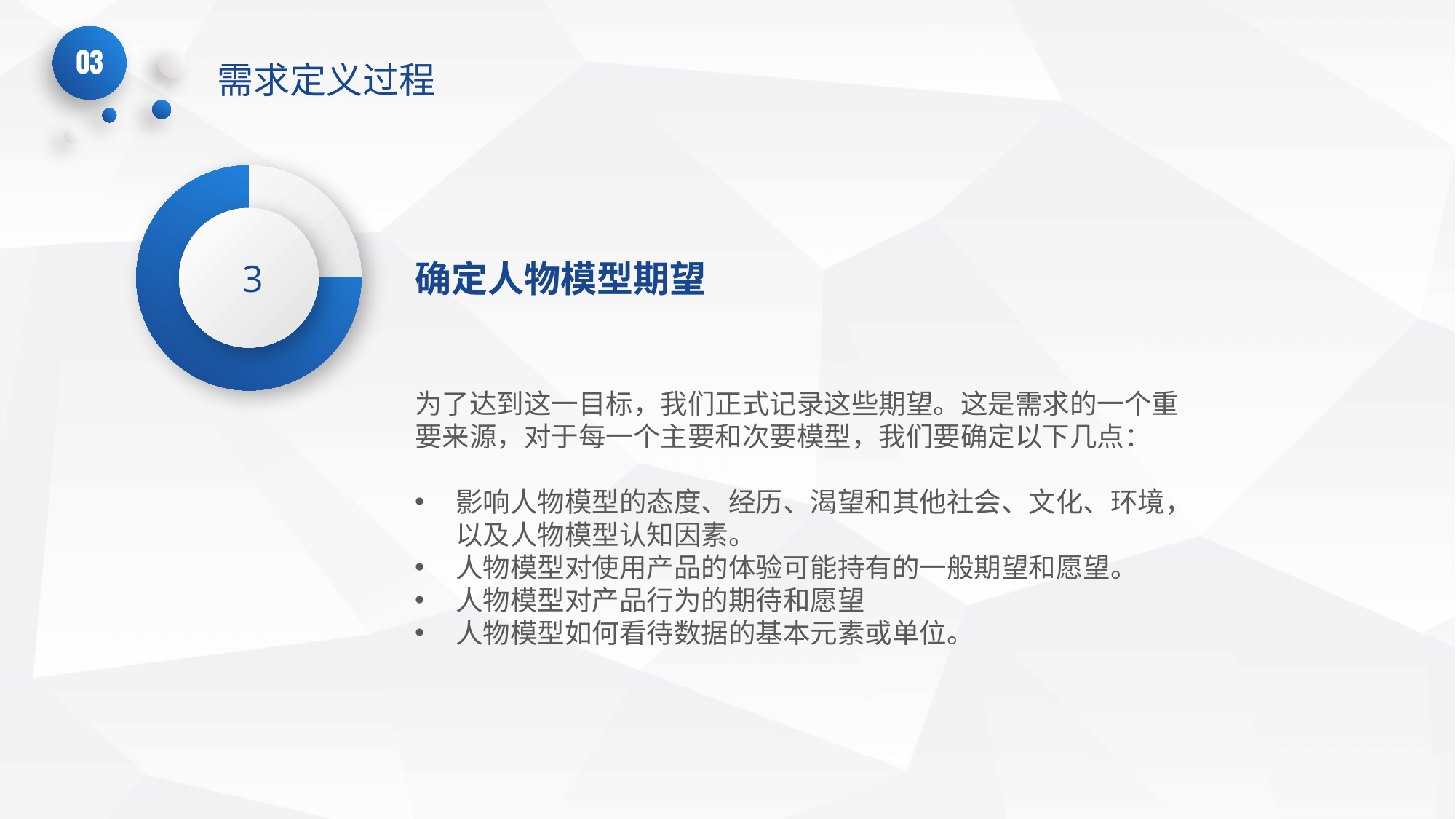

需求定义过程

3
确定人物模型期望
为了达到这一目标，我们正式记录这些期望。这是需求的一个重要来源，对于每一个主要和次要模型，我们要确定以下几点：

影响人物模型的态度、经历、渴望和其他社会、文化、环境，以及人物模型认知因素。
人物模型对使用产品的体验可能持有的一般期望和愿望。
人物模型对产品行为的期待和愿望
人物模型如何看待数据的基本元素或单位。